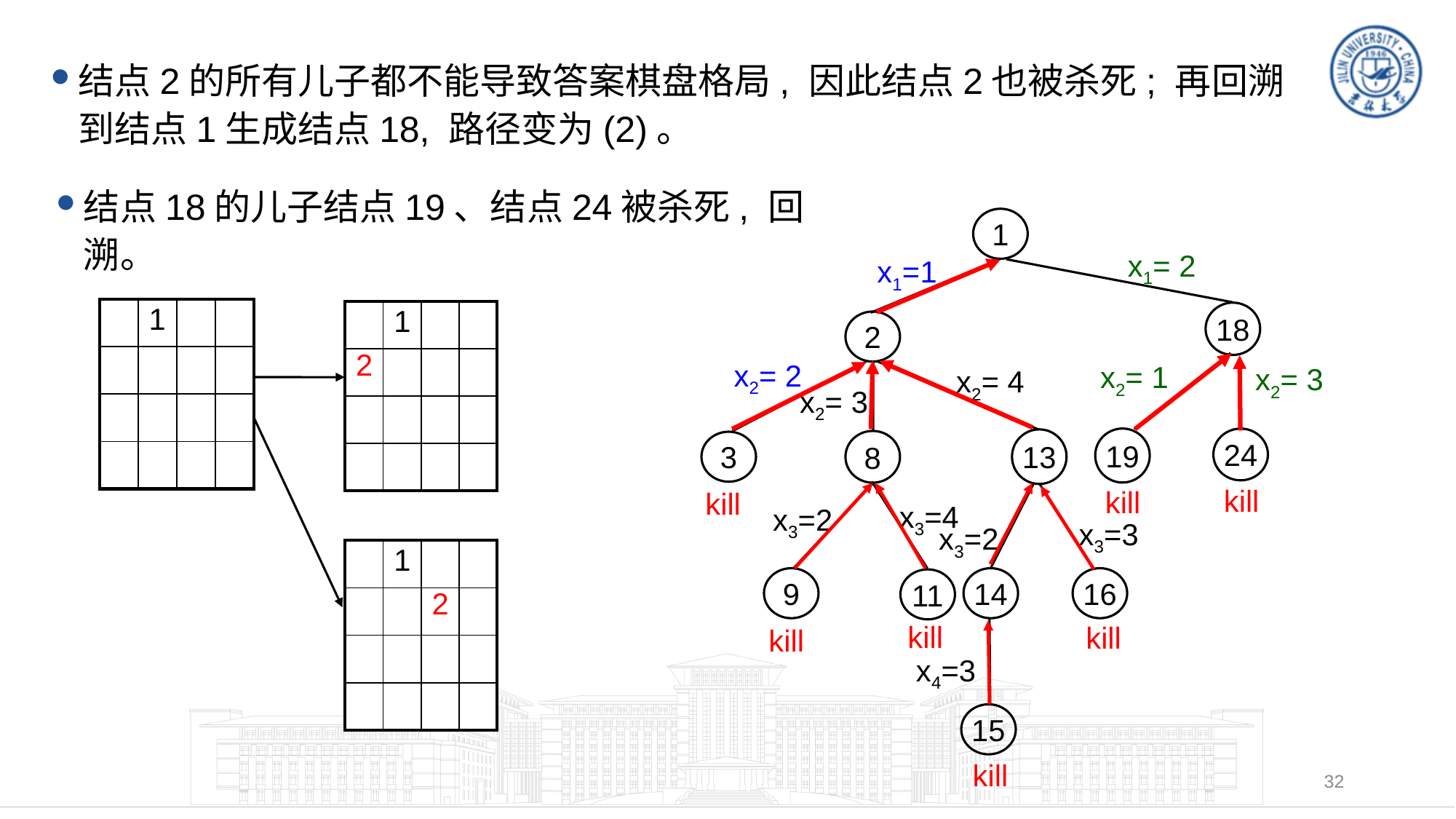

结点2的所有儿子都不能导致答案棋盘格局, 因此结点2也被杀死; 再回溯到结点1生成结点18, 路径变为(2)。

结点18的儿子结点19、结点24被杀死, 回溯。
1
x1=1

2
x2= 2

3
kill

x3=4
11

x3=2
9
kill
kill

x2= 3
8
x1= 2

18

|  | 1 |  |  |
| --- | --- | --- | --- |
|  |  |  |  |
|  |  |  |  |
|  |  |  |  |
|  | 1 |  |  |
| --- | --- | --- | --- |
| 2 |  |  |  |
|  |  |  |  |
|  |  |  |  |
x2= 1

19

x2= 3

24

x2= 4

13

kill

x3=2
14

x3=3
16
kill

|  | 1 |  |  |
| --- | --- | --- | --- |
|  |  | 2 |  |
|  |  |  |  |
|  |  |  |  |

x4=3
15
kill
kill
32